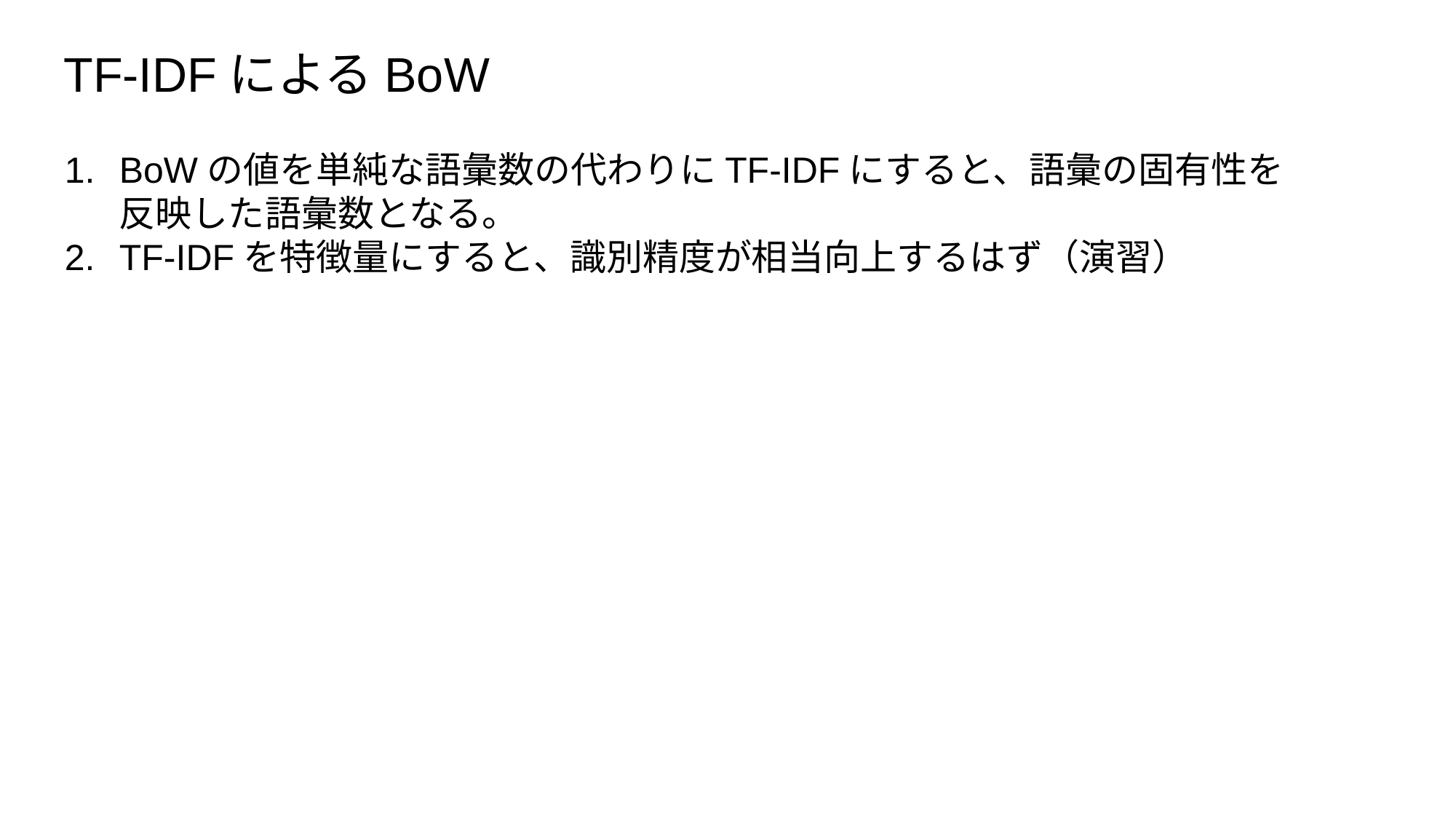

TF-IDFによるBoW
BoWの値を単純な語彙数の代わりにTF-IDFにすると、語彙の固有性を反映した語彙数となる。
TF-IDFを特徴量にすると、識別精度が相当向上するはず（演習）